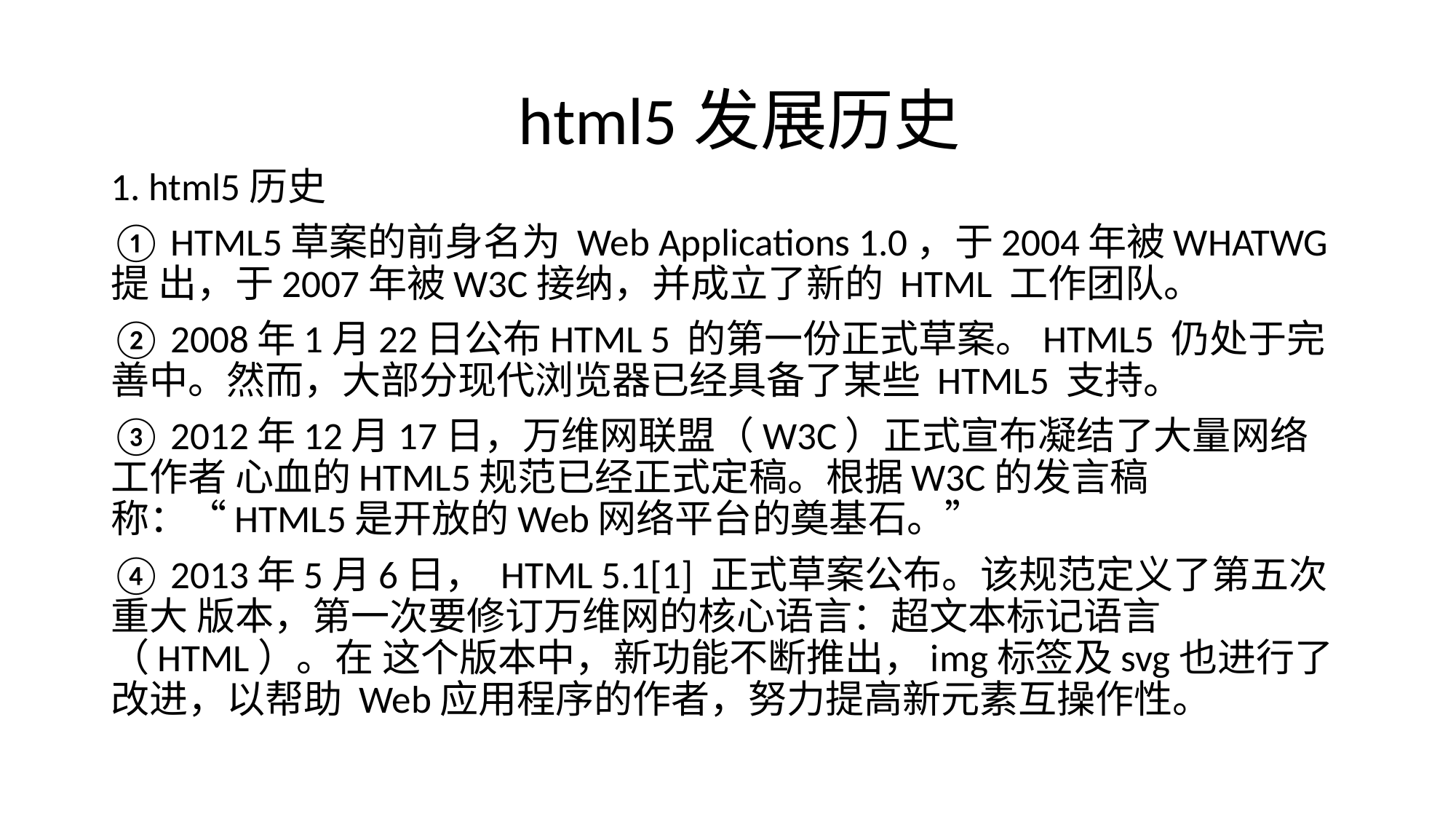

# html5发展历史
1. html5历史
① HTML5草案的前身名为 Web Applications 1.0，于2004年被WHATWG提 出，于2007年被W3C接纳，并成立了新的 HTML 工作团队。
② 2008年1月22日公布HTML 5 的第一份正式草案。HTML5 仍处于完善中。然而，大部分现代浏览器已经具备了某些 HTML5 支持。
③ 2012年12月17日，万维网联盟（W3C）正式宣布凝结了大量网络工作者 心血的HTML5规范已经正式定稿。根据W3C的发言稿称：“HTML5是开放的Web网络平台的奠基石。”
④ 2013年5月6日， HTML 5.1[1] 正式草案公布。该规范定义了第五次重大 版本，第一次要修订万维网的核心语言：超文本标记语言（HTML）。在 这个版本中，新功能不断推出，img标签及svg也进行了改进，以帮助 Web应用程序的作者，努力提高新元素互操作性。